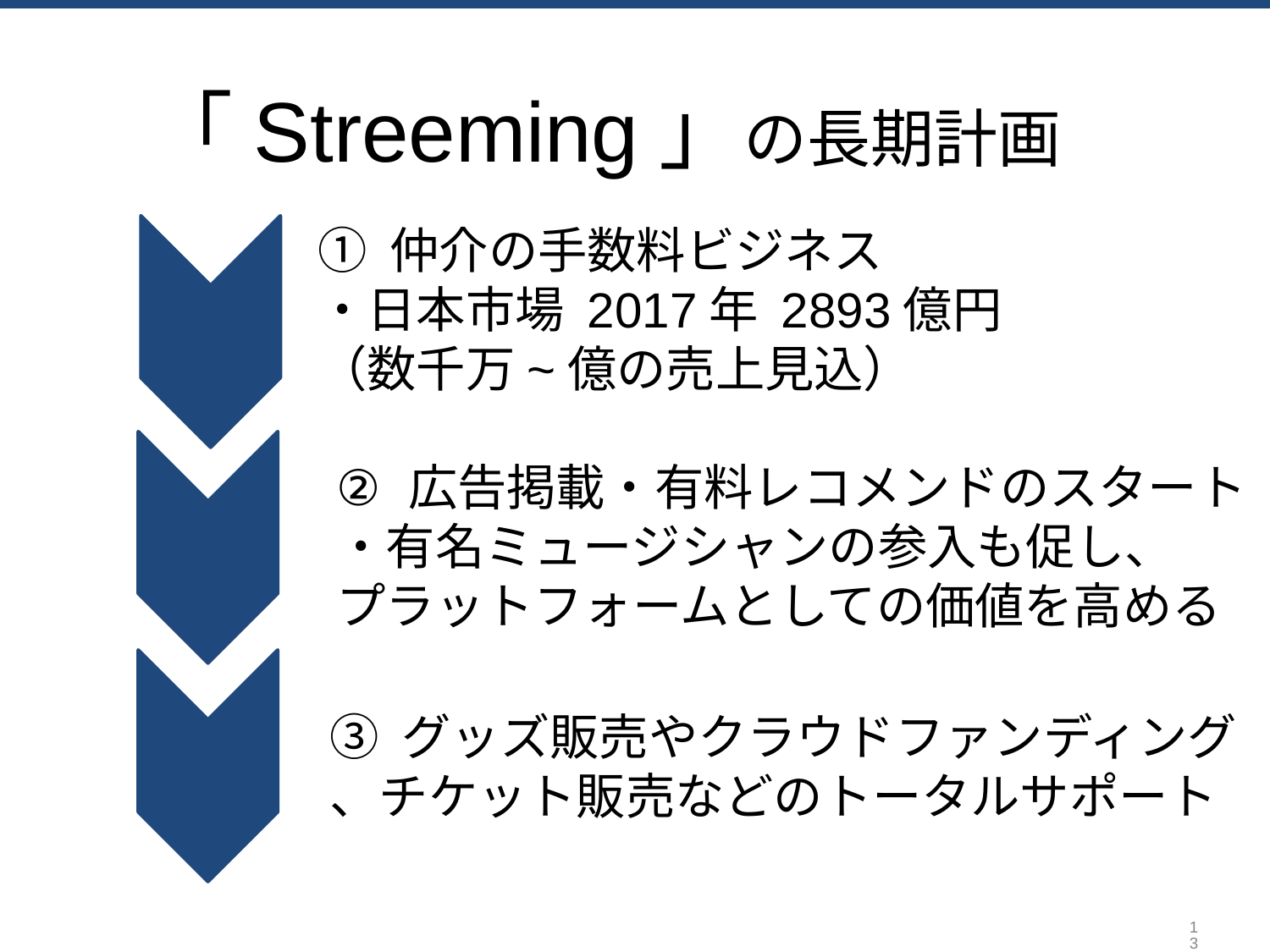

「Streeming」の長期計画
① 仲介の手数料ビジネス
・日本市場 2017年 2893億円
（数千万~億の売上見込）

広告掲載・有料レコメンドのスタート
・有名ミュージシャンの参入も促し、
プラットフォームとしての価値を高める

③ グッズ販売やクラウドファンディング
、チケット販売などのトータルサポート
13